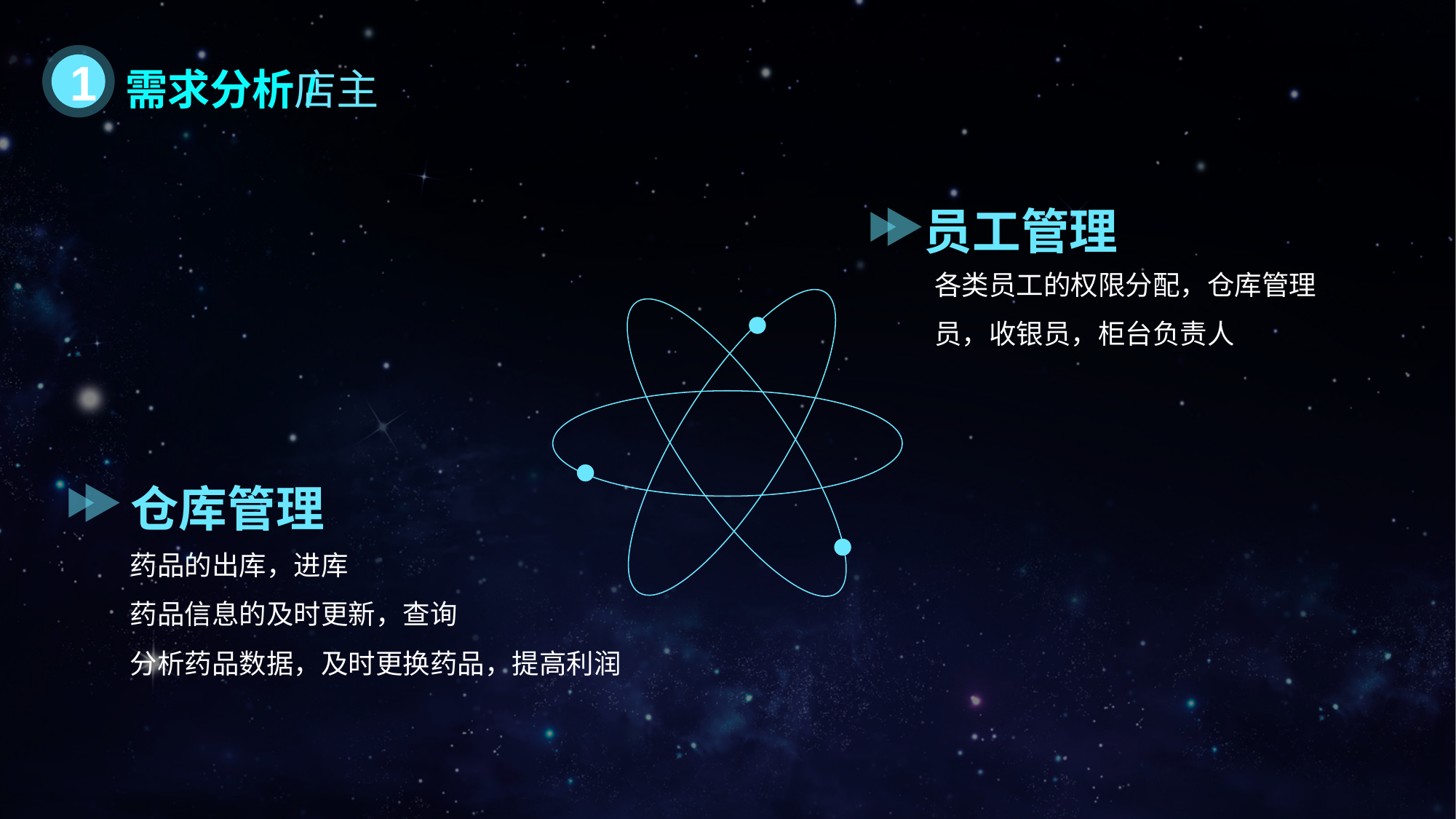

1
需求分析/
店主
员工管理

各类员工的权限分配，仓库管理员，收银员，柜台负责人

仓库管理

药品的出库，进库
药品信息的及时更新，查询
分析药品数据，及时更换药品，提高利润